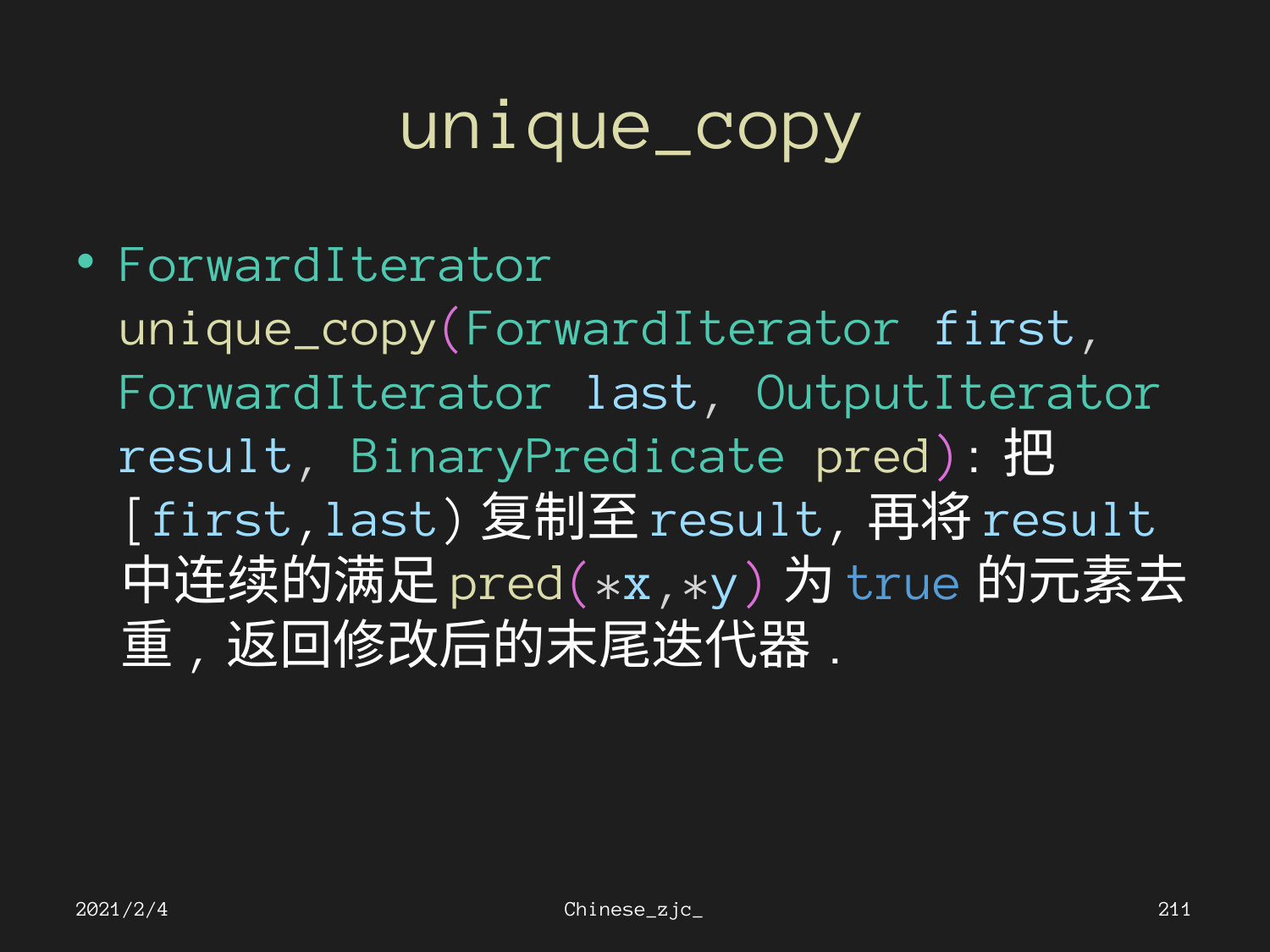

# unique_copy
ForwardIterator unique_copy(ForwardIterator first, ForwardIterator last, OutputIterator result, BinaryPredicate pred):把[first,last)复制至result,再将result中连续的满足pred(*x,*y)为true的元素去重,返回修改后的末尾迭代器.
2021/2/4
Chinese_zjc_
211